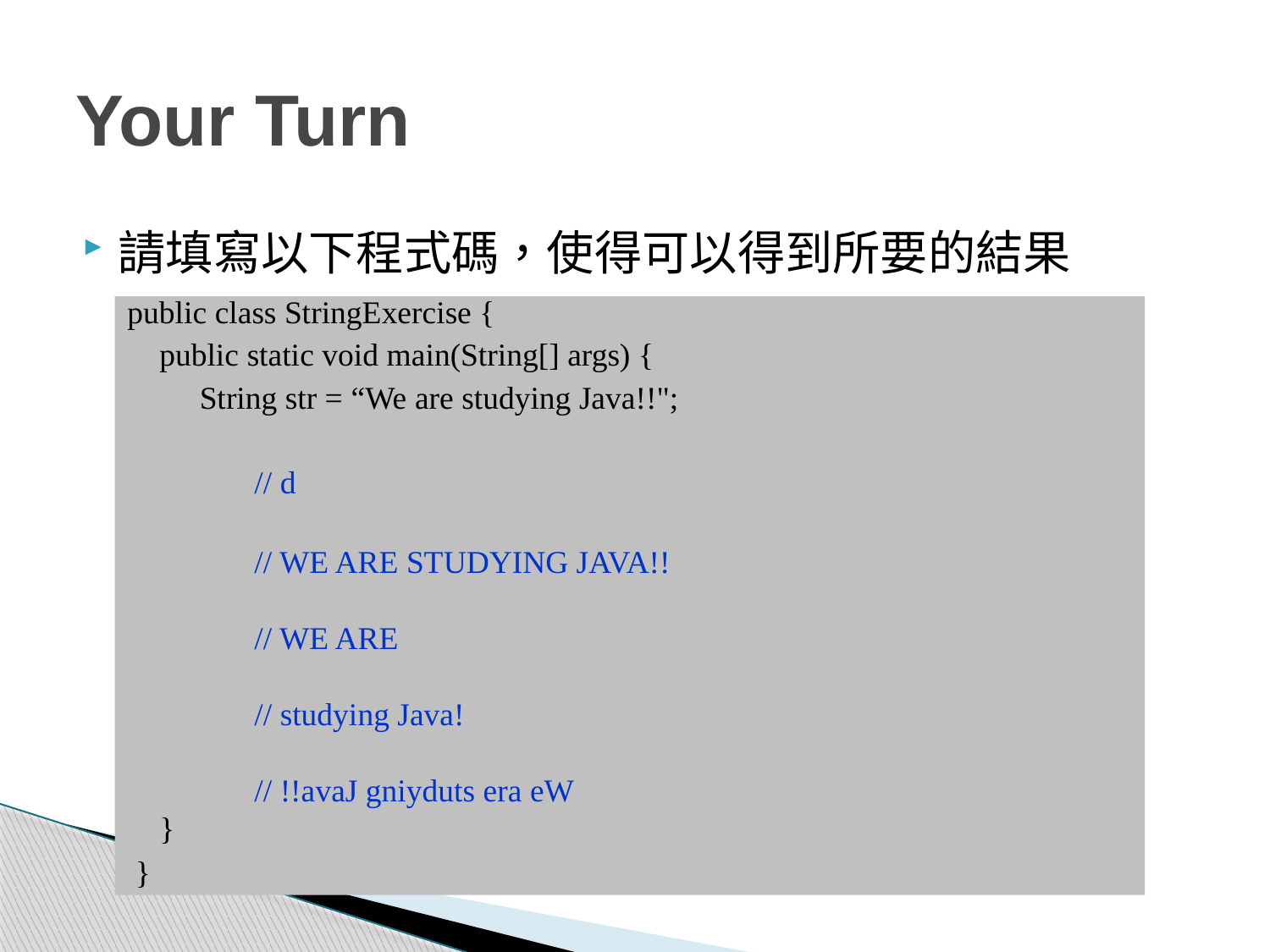

# Your Turn
請填寫以下程式碼，使得可以得到所要的結果
public class StringExercise {
    public static void main(String[] args) {
         String str = “We are studying Java!!";

	// d

	// WE ARE STUDYING JAVA!!

	// WE ARE

	// studying Java!

	// !!avaJ gniyduts era eW
    }
 }